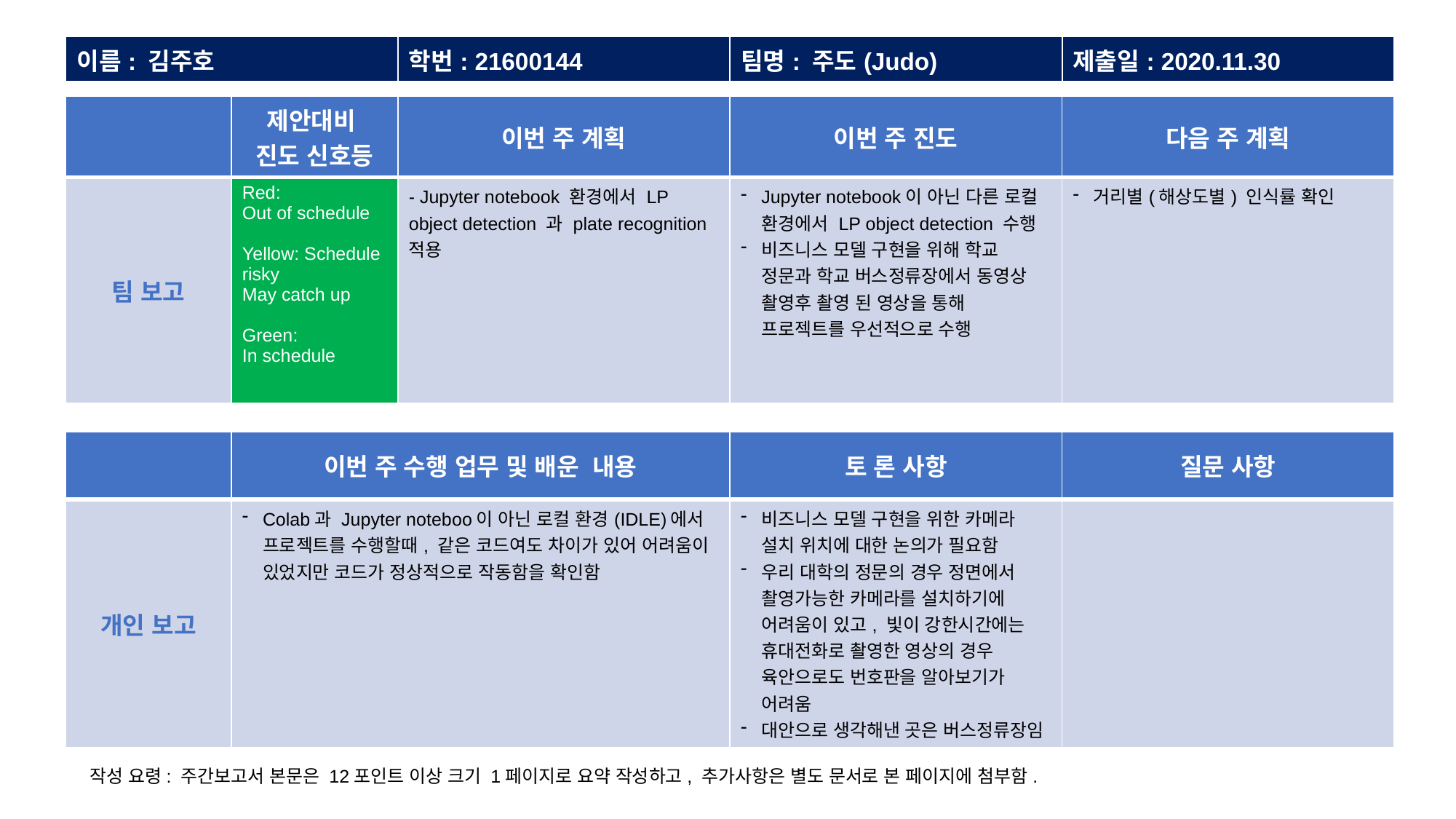

| 이름: 김주호 | 학번: 21600144 | 팀명: 주도(Judo) | 제출일: 2020.11.30 |
| --- | --- | --- | --- |
|  | 제안대비 진도 신호등 | 이번 주 계획 | 이번 주 진도 | 다음 주 계획 |
| --- | --- | --- | --- | --- |
| 팀 보고 | Red: Out of schedule Yellow: Schedule risky May catch up Green: In schedule | - Jupyter notebook 환경에서 LP object detection 과 plate recognition 적용 | Jupyter notebook이 아닌 다른 로컬 환경에서 LP object detection 수행 비즈니스 모델 구현을 위해 학교 정문과 학교 버스정류장에서 동영상 촬영후 촬영 된 영상을 통해 프로젝트를 우선적으로 수행 | 거리별(해상도별) 인식률 확인 |
|  | 이번 주 수행 업무 및 배운 내용 | 토 론 사항 | 질문 사항 |
| --- | --- | --- | --- |
| 개인 보고 | Colab과 Jupyter noteboo이 아닌 로컬 환경(IDLE)에서 프로젝트를 수행할때, 같은 코드여도 차이가 있어 어려움이 있었지만 코드가 정상적으로 작동함을 확인함 | 비즈니스 모델 구현을 위한 카메라 설치 위치에 대한 논의가 필요함 우리 대학의 정문의 경우 정면에서 촬영가능한 카메라를 설치하기에 어려움이 있고, 빛이 강한시간에는 휴대전화로 촬영한 영상의 경우 육안으로도 번호판을 알아보기가 어려움 대안으로 생각해낸 곳은 버스정류장임 |  |
작성 요령: 주간보고서 본문은 12포인트 이상 크기 1페이지로 요약 작성하고, 추가사항은 별도 문서로 본 페이지에 첨부함.